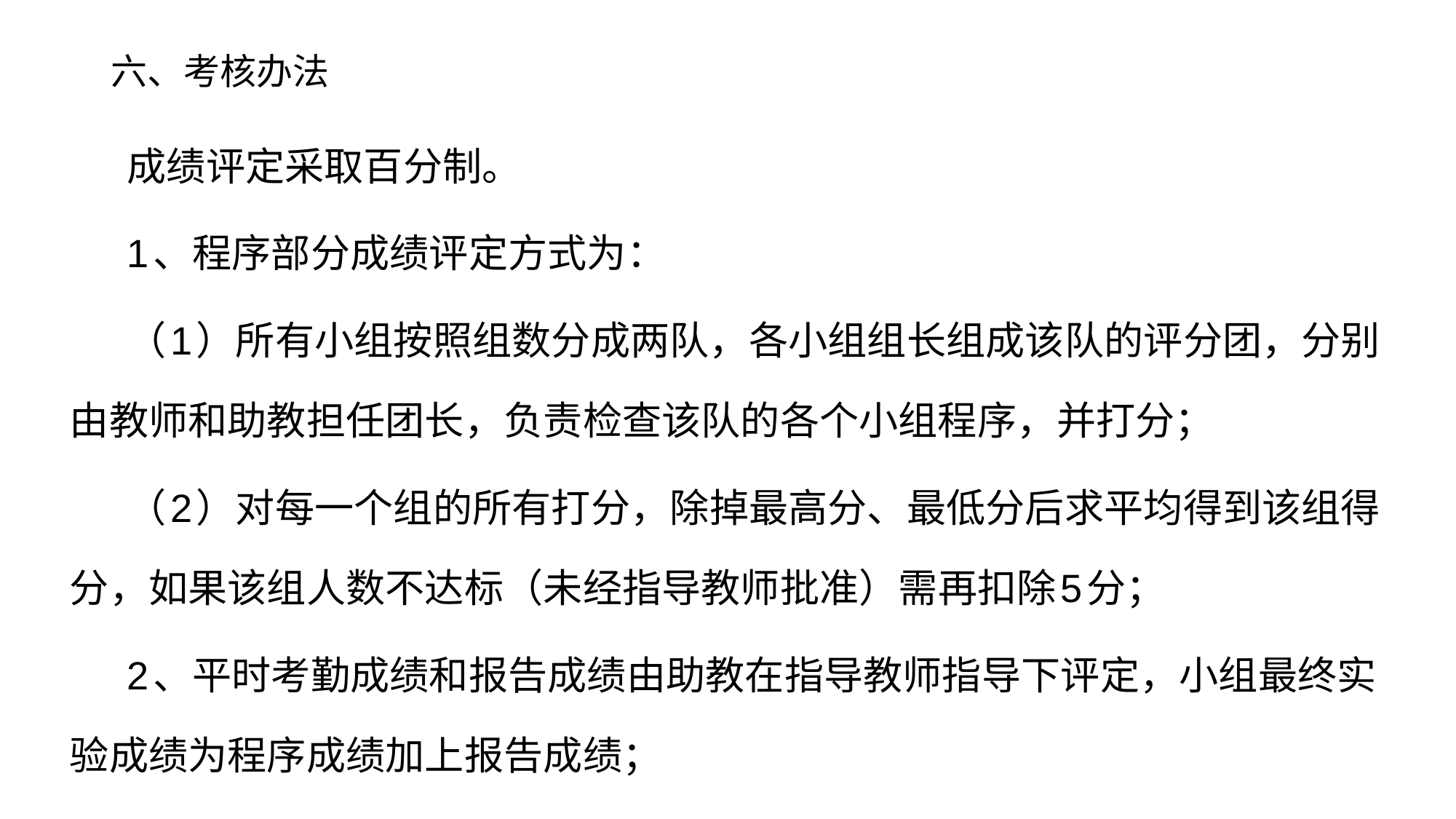

# 六、考核办法
成绩评定采取百分制。
1、程序部分成绩评定方式为：
（1）所有小组按照组数分成两队，各小组组长组成该队的评分团，分别由教师和助教担任团长，负责检查该队的各个小组程序，并打分；
（2）对每一个组的所有打分，除掉最高分、最低分后求平均得到该组得分，如果该组人数不达标（未经指导教师批准）需再扣除5分；
2、平时考勤成绩和报告成绩由助教在指导教师指导下评定，小组最终实验成绩为程序成绩加上报告成绩；